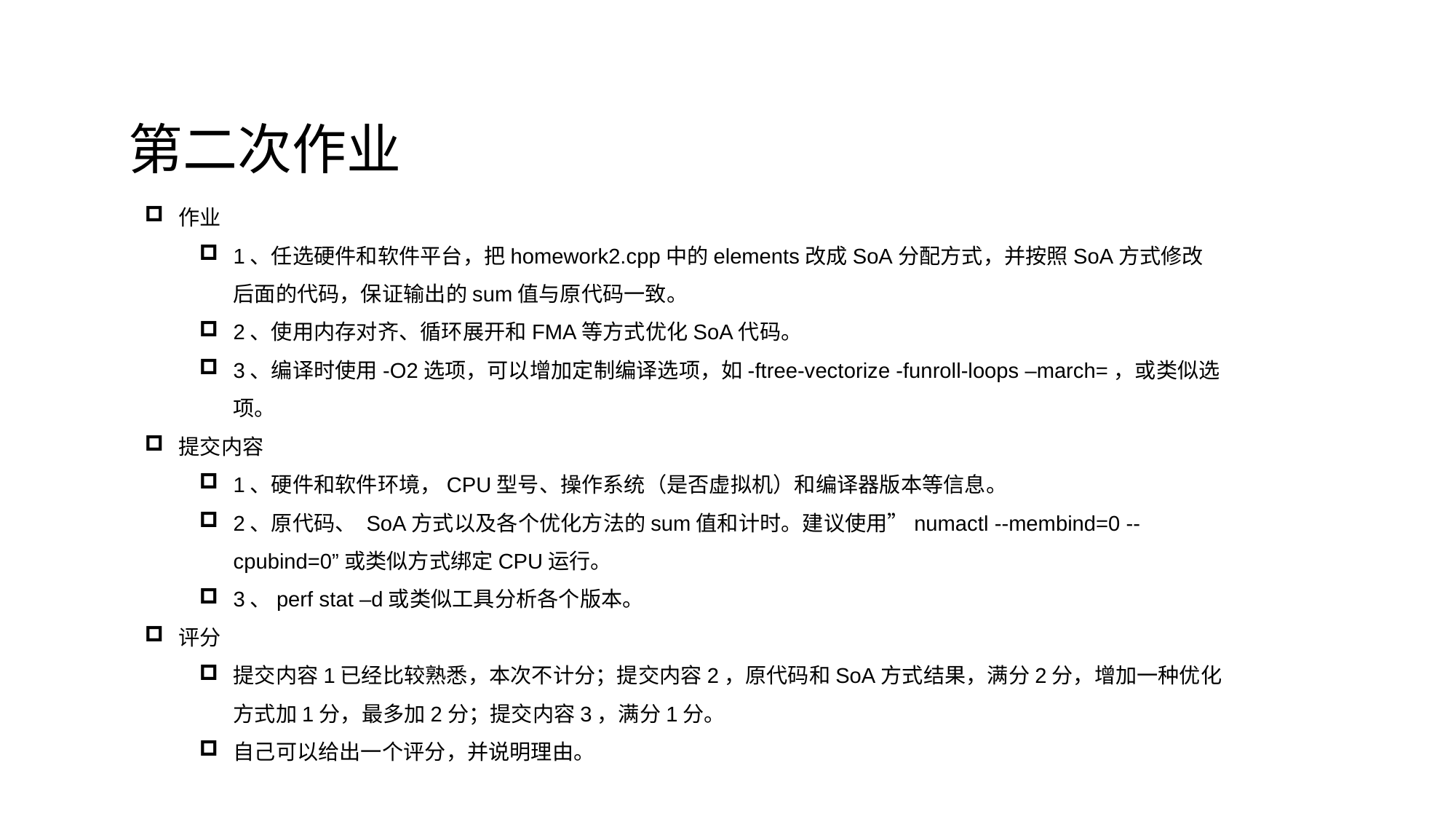

第二次作业
作业
1、任选硬件和软件平台，把homework2.cpp中的elements改成SoA分配方式，并按照SoA方式修改后面的代码，保证输出的sum值与原代码一致。
2、使用内存对齐、循环展开和FMA等方式优化SoA代码。
3、编译时使用-O2选项，可以增加定制编译选项，如-ftree-vectorize -funroll-loops –march=，或类似选项。
提交内容
1、硬件和软件环境，CPU型号、操作系统（是否虚拟机）和编译器版本等信息。
2、原代码、 SoA方式以及各个优化方法的sum值和计时。建议使用”numactl --membind=0 --cpubind=0”或类似方式绑定CPU运行。
3、perf stat –d或类似工具分析各个版本。
评分
提交内容1已经比较熟悉，本次不计分；提交内容2，原代码和SoA方式结果，满分2分，增加一种优化方式加1分，最多加2分；提交内容3，满分1分。
自己可以给出一个评分，并说明理由。